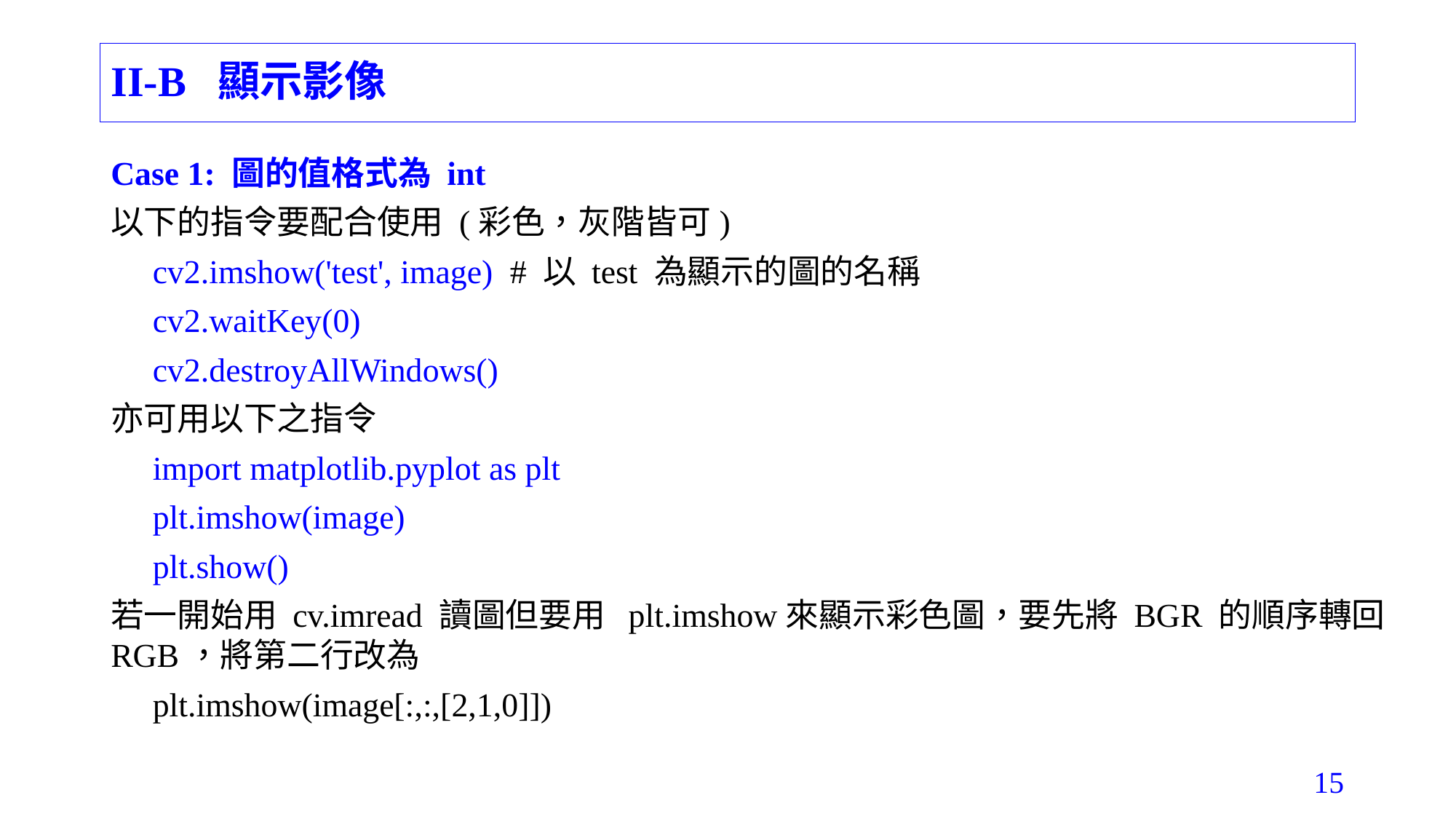

# II-B  顯示影像
Case 1: 圖的值格式為 int
以下的指令要配合使用 (彩色，灰階皆可)
     cv2.imshow('test', image)  # 以 test 為顯示的圖的名稱
     cv2.waitKey(0)
     cv2.destroyAllWindows()
亦可用以下之指令
     import matplotlib.pyplot as plt
     plt.imshow(image)
     plt.show()
若一開始用 cv.imread 讀圖但要用  plt.imshow來顯示彩色圖，要先將 BGR 的順序轉回 RGB，將第二行改為
     plt.imshow(image[:,:,[2,1,0]])
15